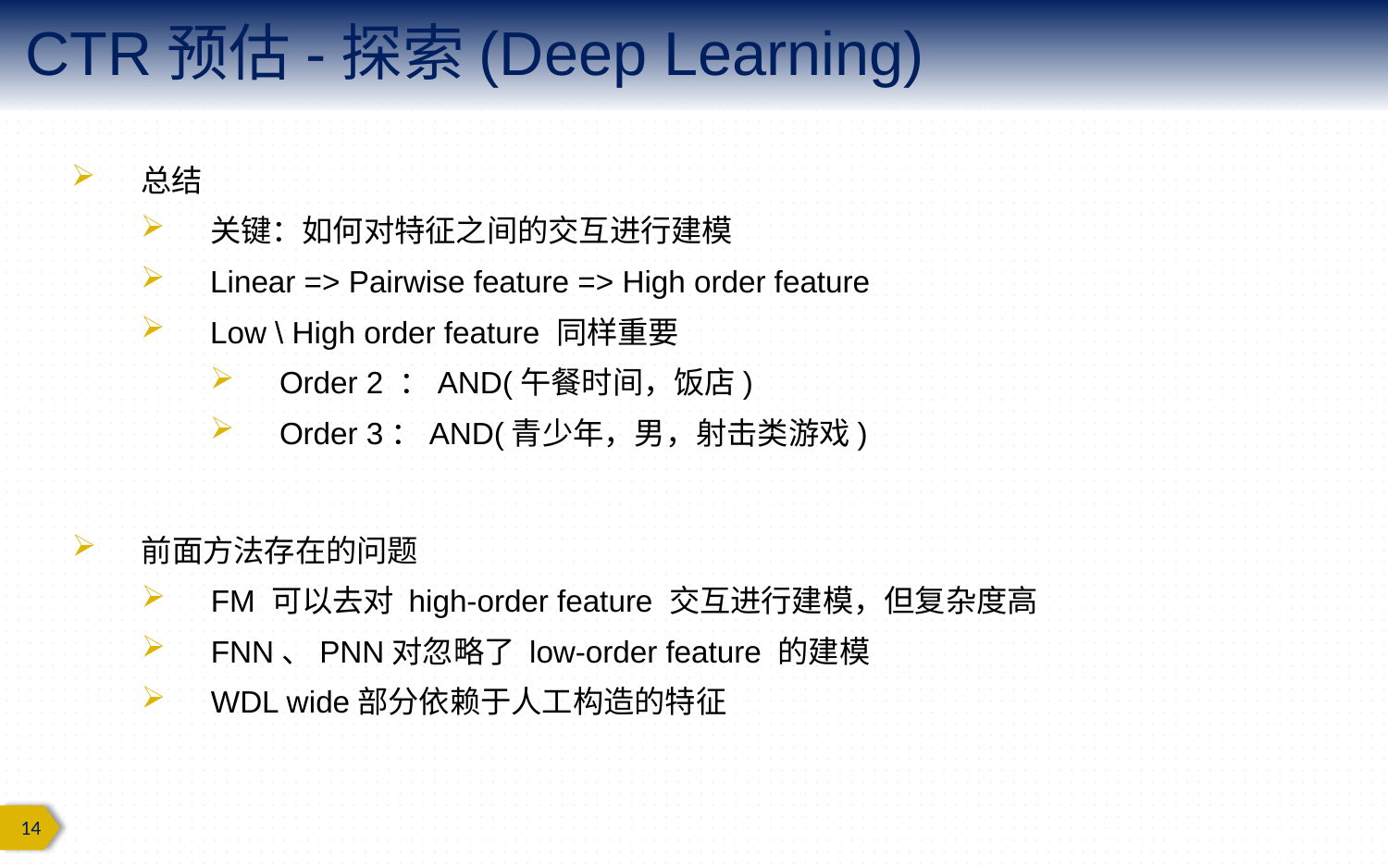

# CTR预估-探索(Deep Learning)
总结
关键：如何对特征之间的交互进行建模
Linear => Pairwise feature => High order feature
Low \ High order feature 同样重要
Order 2 ：AND(午餐时间，饭店)
Order 3：AND(青少年，男，射击类游戏)
前面方法存在的问题
FM 可以去对 high-order feature 交互进行建模，但复杂度高
FNN、PNN对忽略了 low-order feature 的建模
WDL wide部分依赖于人工构造的特征

14